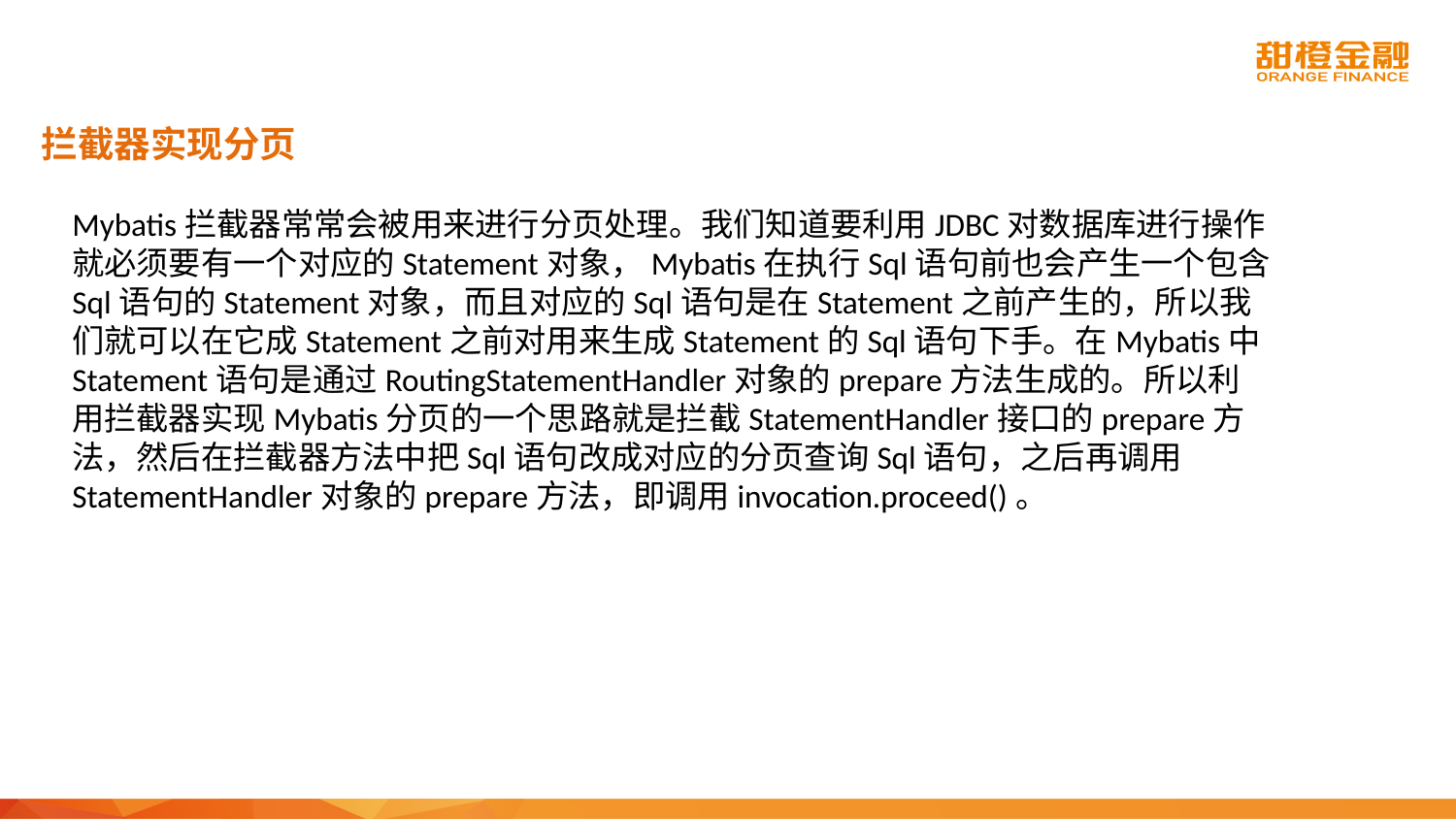

# 拦截器实现分页
Mybatis拦截器常常会被用来进行分页处理。我们知道要利用JDBC对数据库进行操作就必须要有一个对应的Statement对象，Mybatis在执行Sql语句前也会产生一个包含Sql语句的Statement对象，而且对应的Sql语句是在Statement之前产生的，所以我们就可以在它成Statement之前对用来生成Statement的Sql语句下手。在Mybatis中Statement语句是通过RoutingStatementHandler对象的prepare方法生成的。所以利用拦截器实现Mybatis分页的一个思路就是拦截StatementHandler接口的prepare方法，然后在拦截器方法中把Sql语句改成对应的分页查询Sql语句，之后再调用StatementHandler对象的prepare方法，即调用invocation.proceed()。